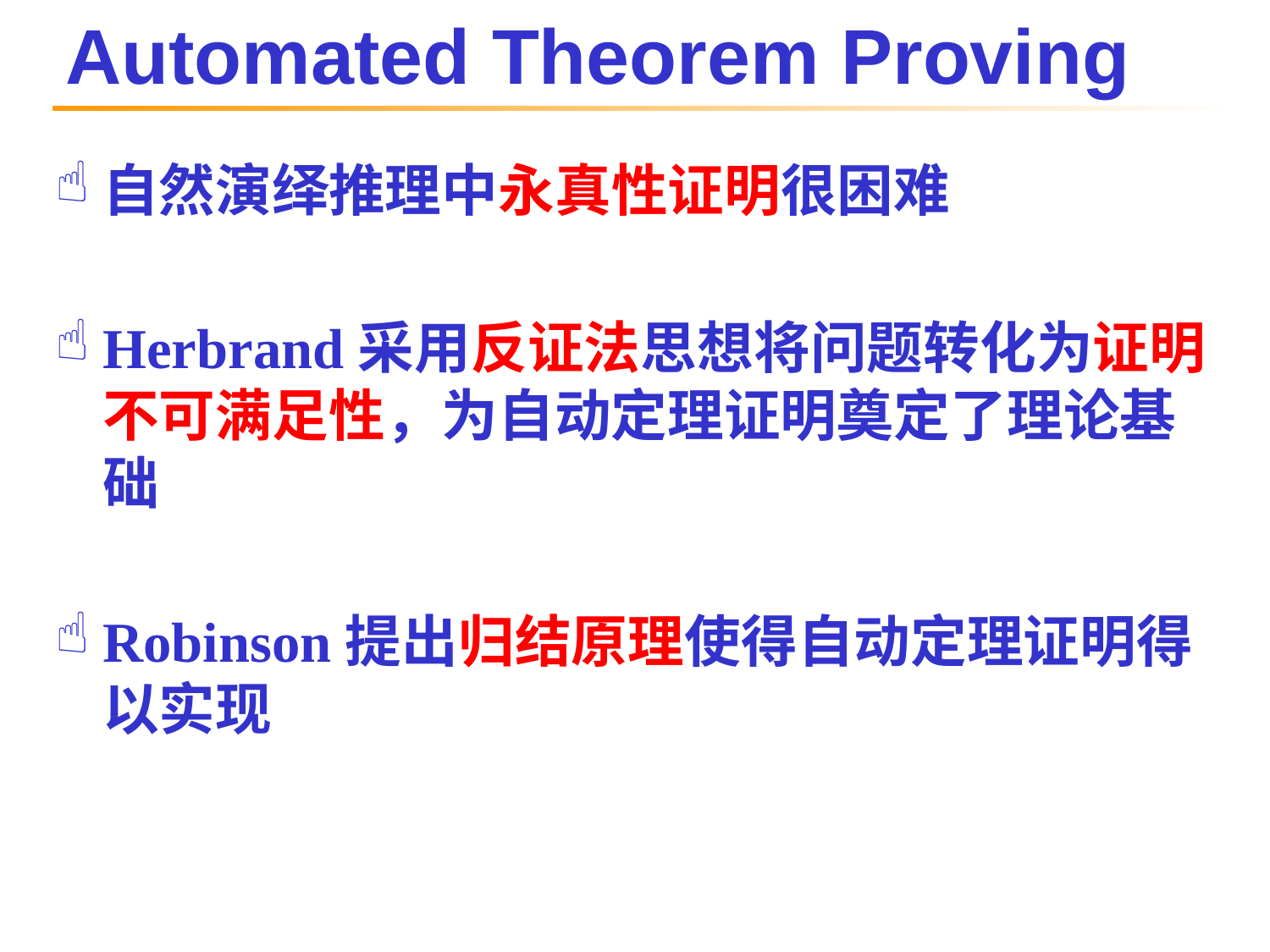

# Automated Theorem Proving
自然演绎推理中永真性证明很困难

Herbrand采用反证法思想将问题转化为证明不可满足性，为自动定理证明奠定了理论基础

Robinson提出归结原理使得自动定理证明得以实现